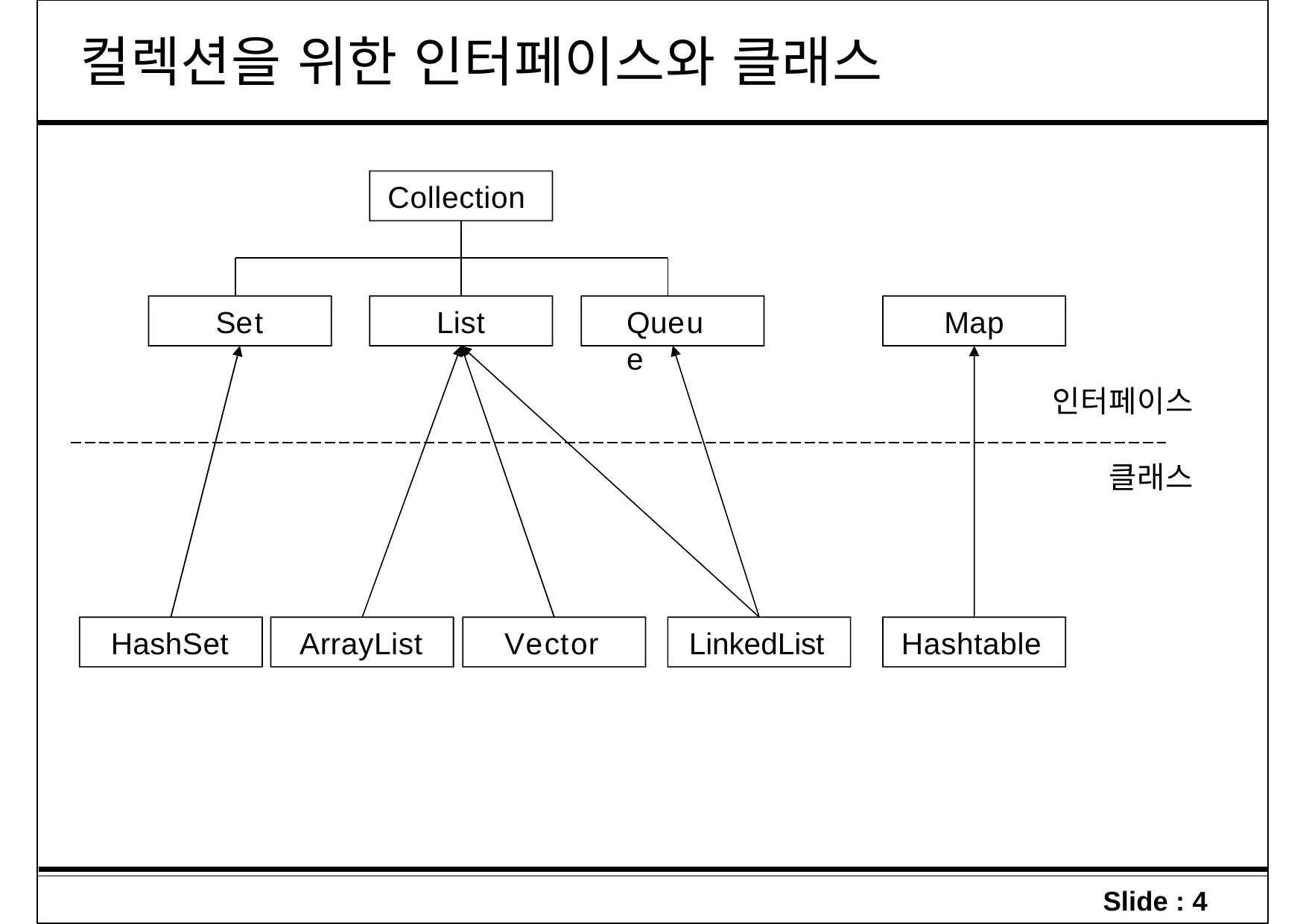

# 컬렉션을 위한 인터페이스와 클래스

Collection

Set
List
Queue
Map

인터페이스

클래스

HashSet
ArrayList
Vector
LinkedList
Hashtable

Slide : 4